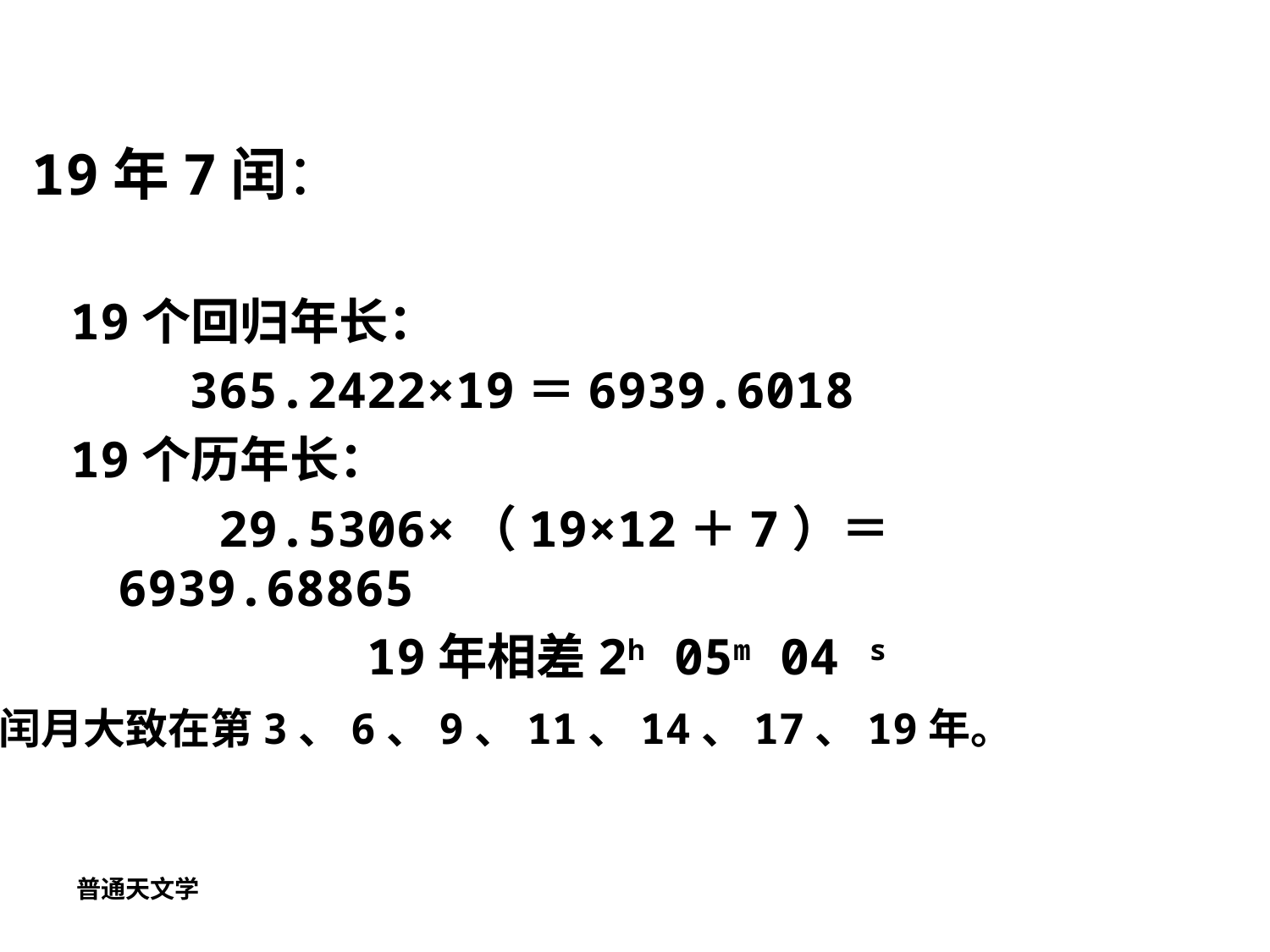

# 19年7闰：
19个回归年长：
    365.2422×19＝6939.6018
19个历年长：
     29.5306×（19×12＋7）＝6939.68865
          19年相差2h 05m 04 s

闰月大致在第3、6、9、11、14、17、19年。
普通天文学